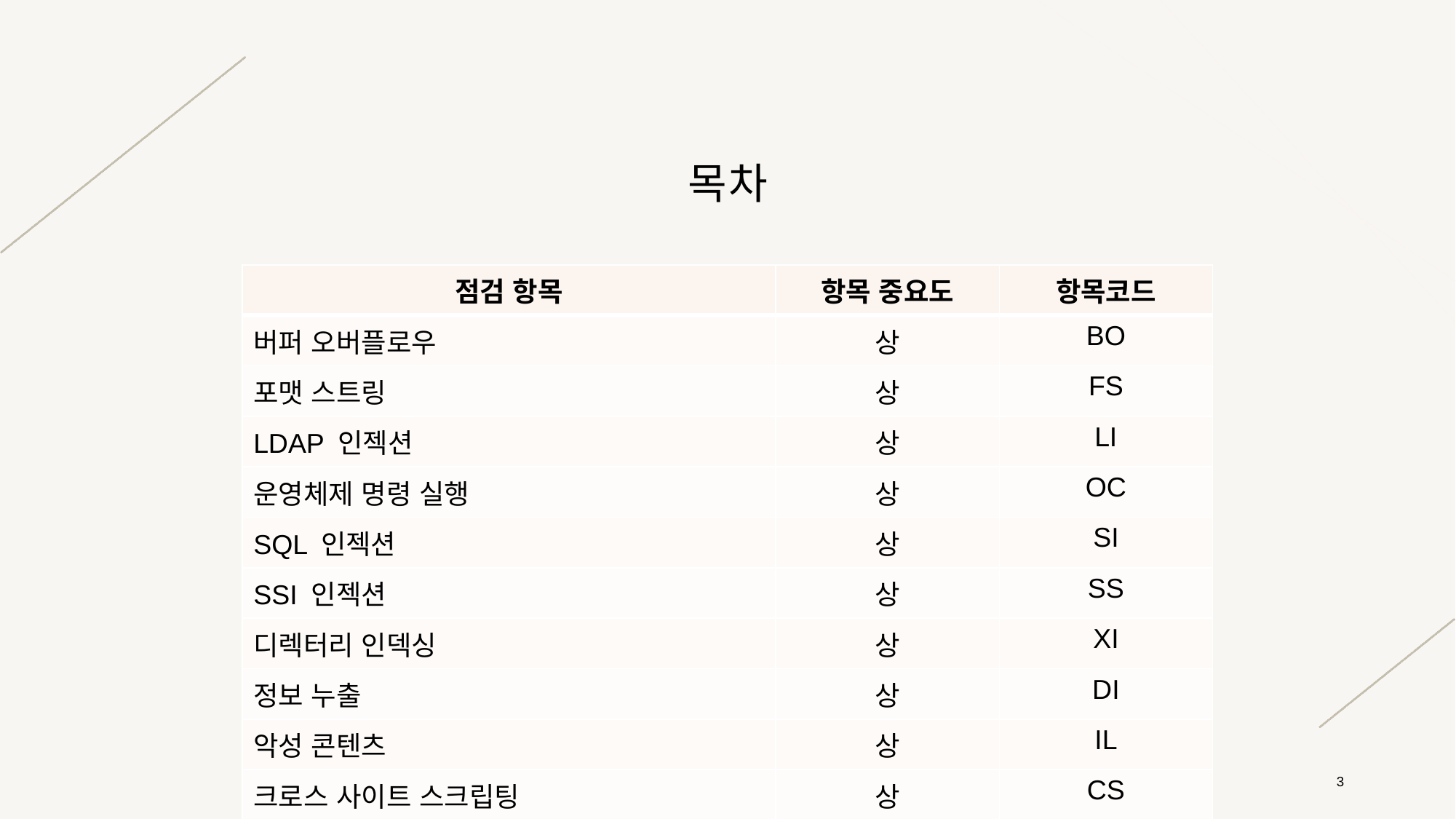

# 목차
| 점검 항목 | 항목 중요도 | 항목코드 |
| --- | --- | --- |
| 버퍼 오버플로우 | 상 | BO |
| 포맷 스트링 | 상 | FS |
| LDAP 인젝션 | 상 | LI |
| 운영체제 명령 실행 | 상 | OC |
| SQL 인젝션 | 상 | SI |
| SSI 인젝션 | 상 | SS |
| 디렉터리 인덱싱 | 상 | XI |
| 정보 누출 | 상 | DI |
| 악성 콘텐츠 | 상 | IL |
| 크로스 사이트 스크립팅 | 상 | CS |
3